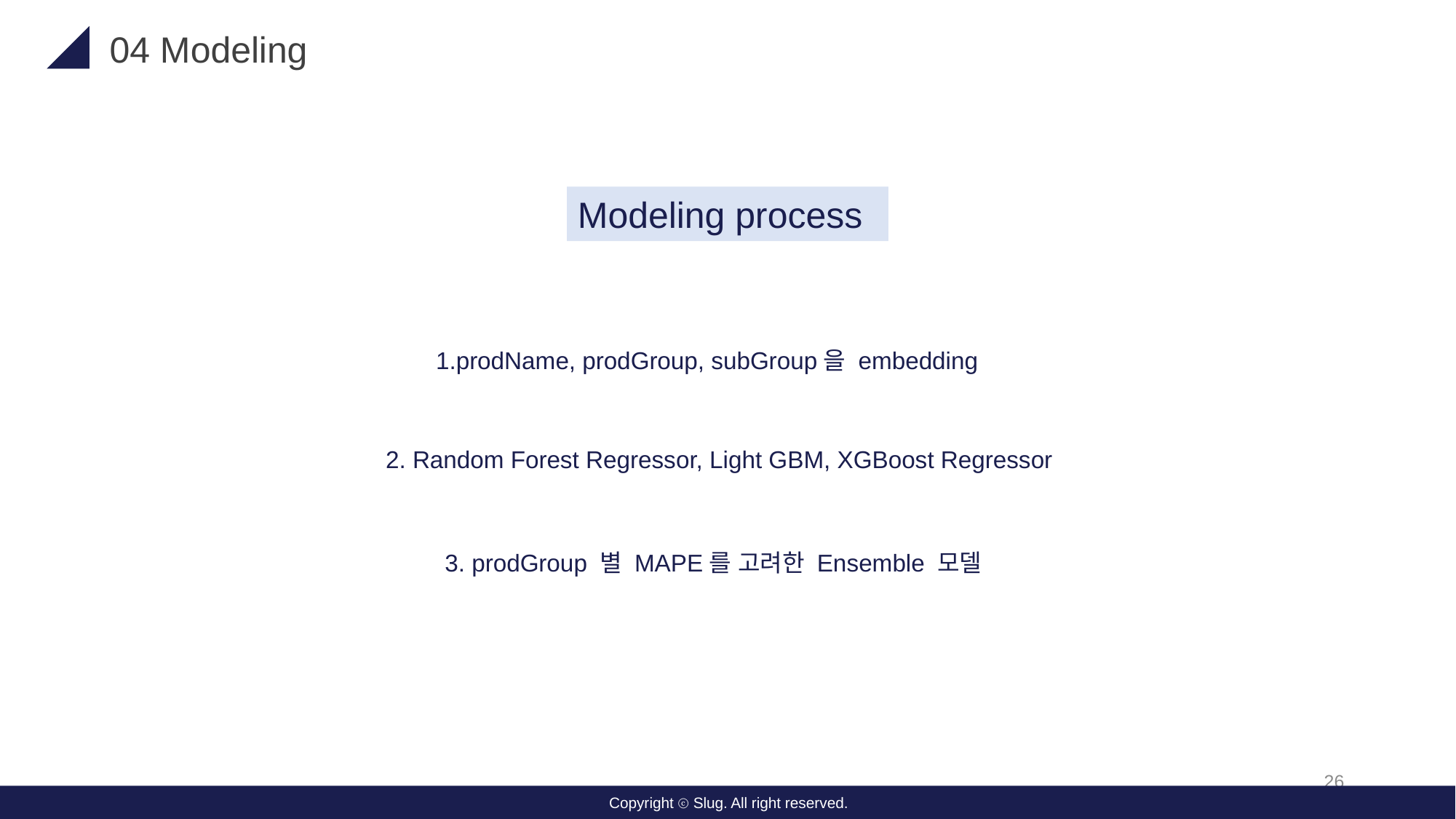

04 Modeling

Modeling process
1.prodName, prodGroup, subGroup을 embedding
2. Random Forest Regressor, Light GBM, XGBoost Regressor
3. prodGroup 별 MAPE를 고려한 Ensemble 모델
26

Copyright ⓒ Slug. All right reserved.